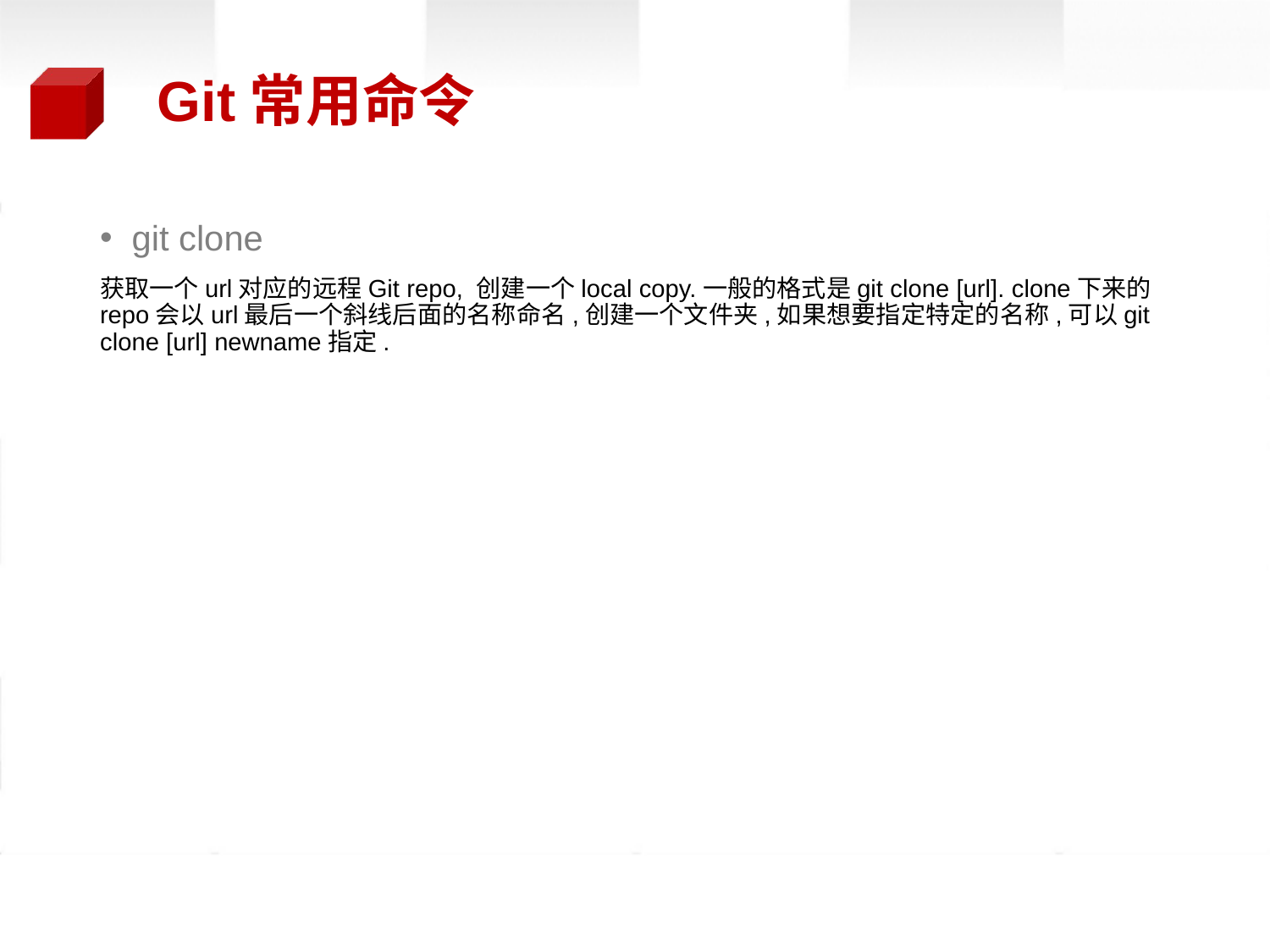

# Git常用命令
git clone
获取一个url对应的远程Git repo, 创建一个local copy.一般的格式是git clone [url]. clone下来的repo会以url最后一个斜线后面的名称命名,创建一个文件夹,如果想要指定特定的名称,可以git clone [url] newname指定.